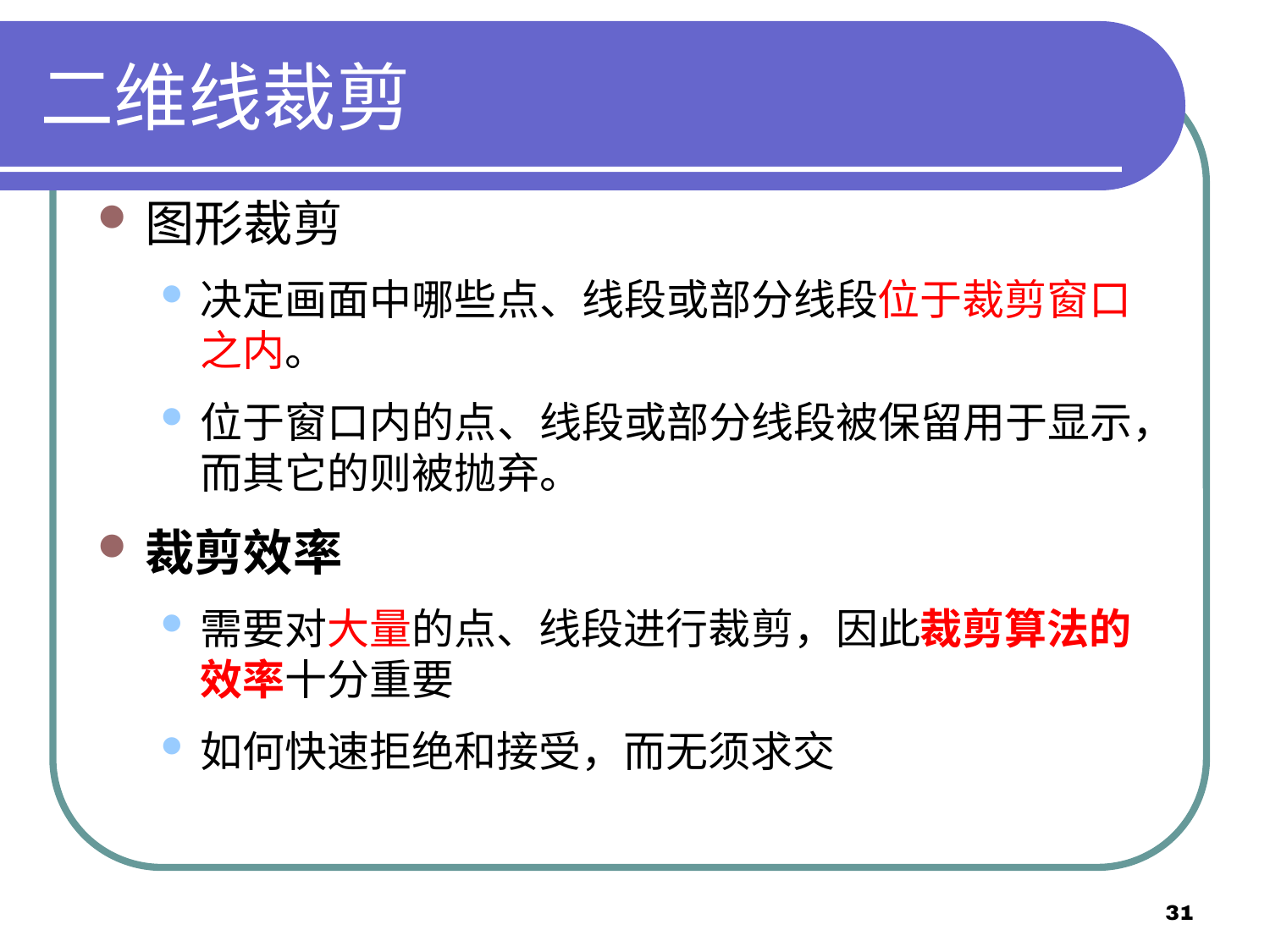

# 二维线裁剪
图形裁剪
决定画面中哪些点、线段或部分线段位于裁剪窗口之内。
位于窗口内的点、线段或部分线段被保留用于显示，而其它的则被抛弃。
裁剪效率
需要对大量的点、线段进行裁剪，因此裁剪算法的效率十分重要
如何快速拒绝和接受，而无须求交
31